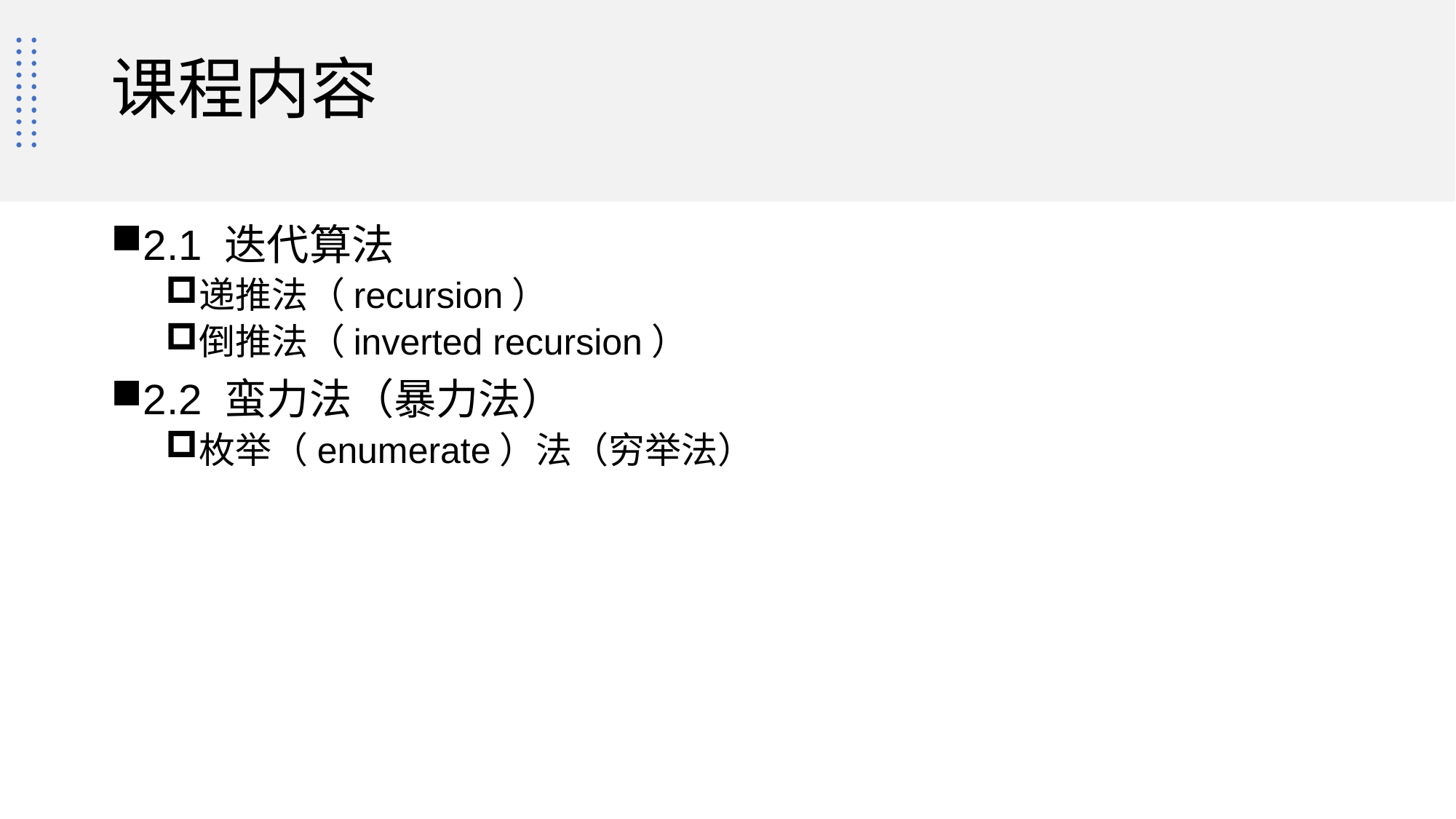

# 课程内容
2.1 迭代算法
递推法（recursion）
倒推法（inverted recursion）
2.2 蛮力法（暴力法）
枚举（enumerate）法（穷举法）